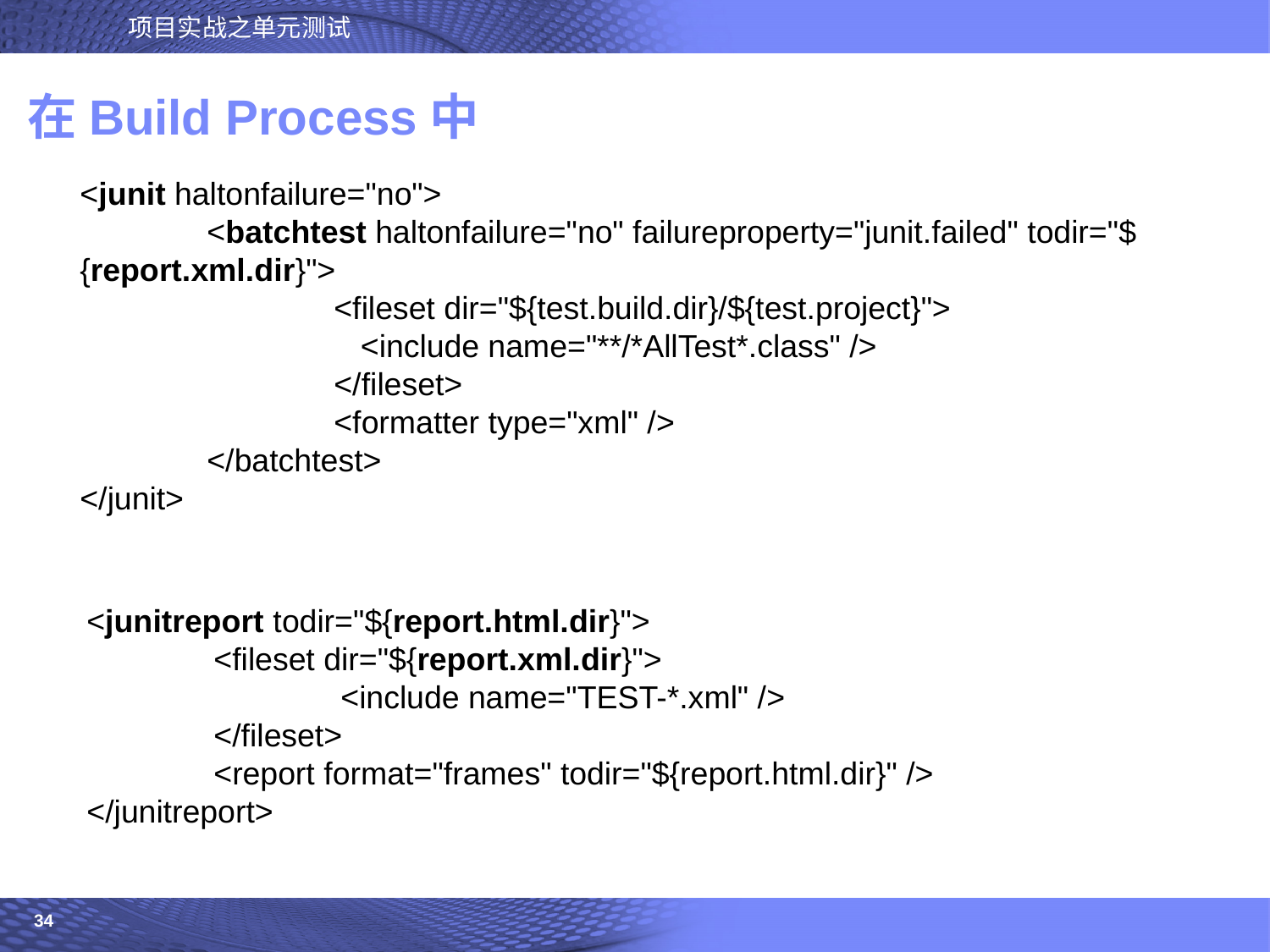

# 在Build Process中

<junit haltonfailure="no">
	<batchtest haltonfailure="no" failureproperty="junit.failed" todir="${report.xml.dir}">
		<fileset dir="${test.build.dir}/${test.project}">
		   <include name="**/*AllTest*.class" />
		</fileset>
		<formatter type="xml" />
	</batchtest>
</junit>

<junitreport todir="${report.html.dir}">
	<fileset dir="${report.xml.dir}">
		<include name="TEST-*.xml" />
	</fileset>
	<report format="frames" todir="${report.html.dir}" />
</junitreport>
34